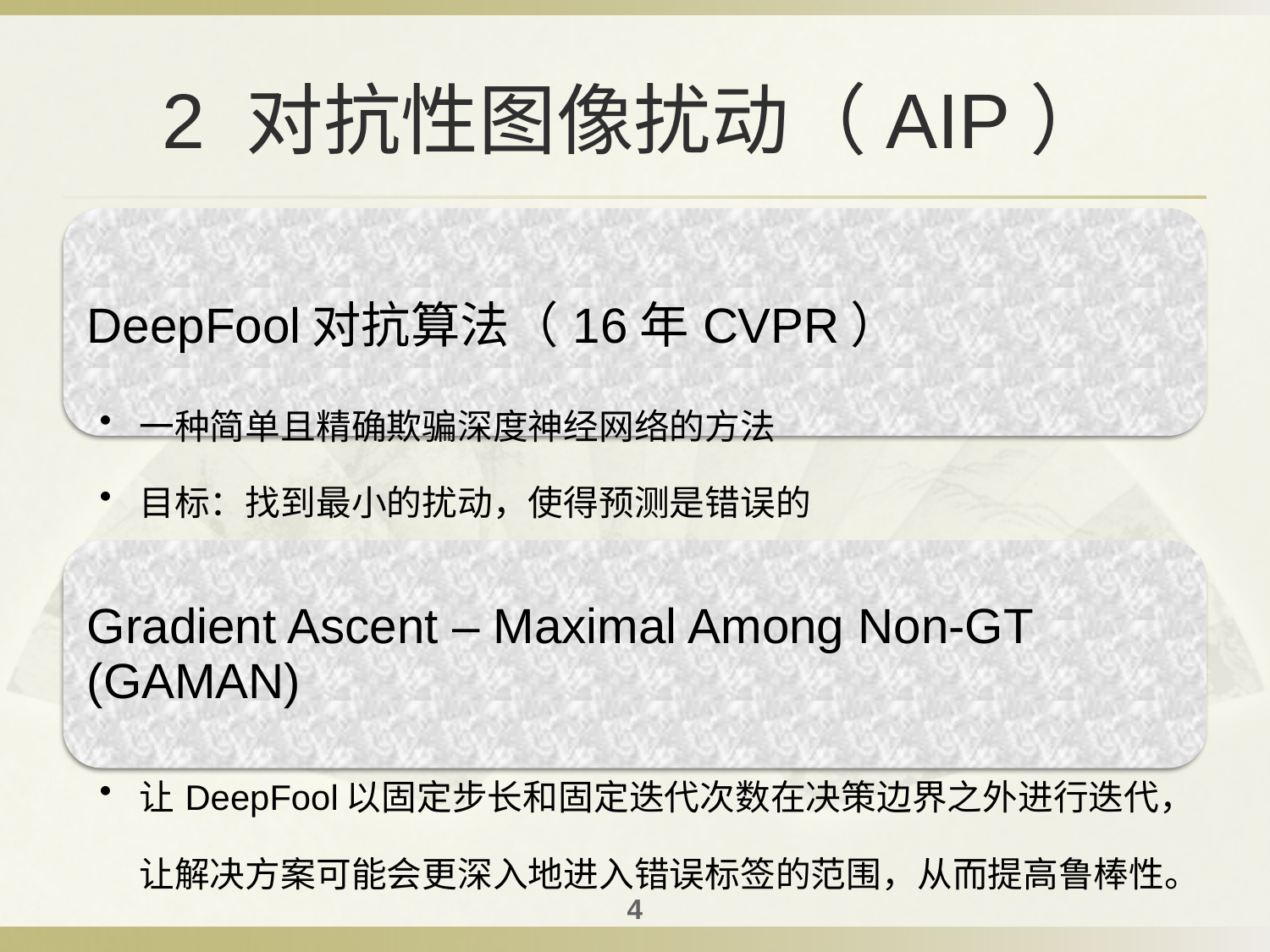

# 2 对抗性图像扰动（AIP）
DeepFool对抗算法（16年CVPR）
一种简单且精确欺骗深度神经网络的方法
目标：找到最小的扰动，使得预测是错误的
缺点：不健壮；将解决方案引导至最接近的决策边界
Gradient Ascent – Maximal Among Non-GT (GAMAN)
让DeepFool以固定步长和固定迭代次数在决策边界之外进行迭代，让解决方案可能会更深入地进入错误标签的范围，从而提高鲁棒性。
4